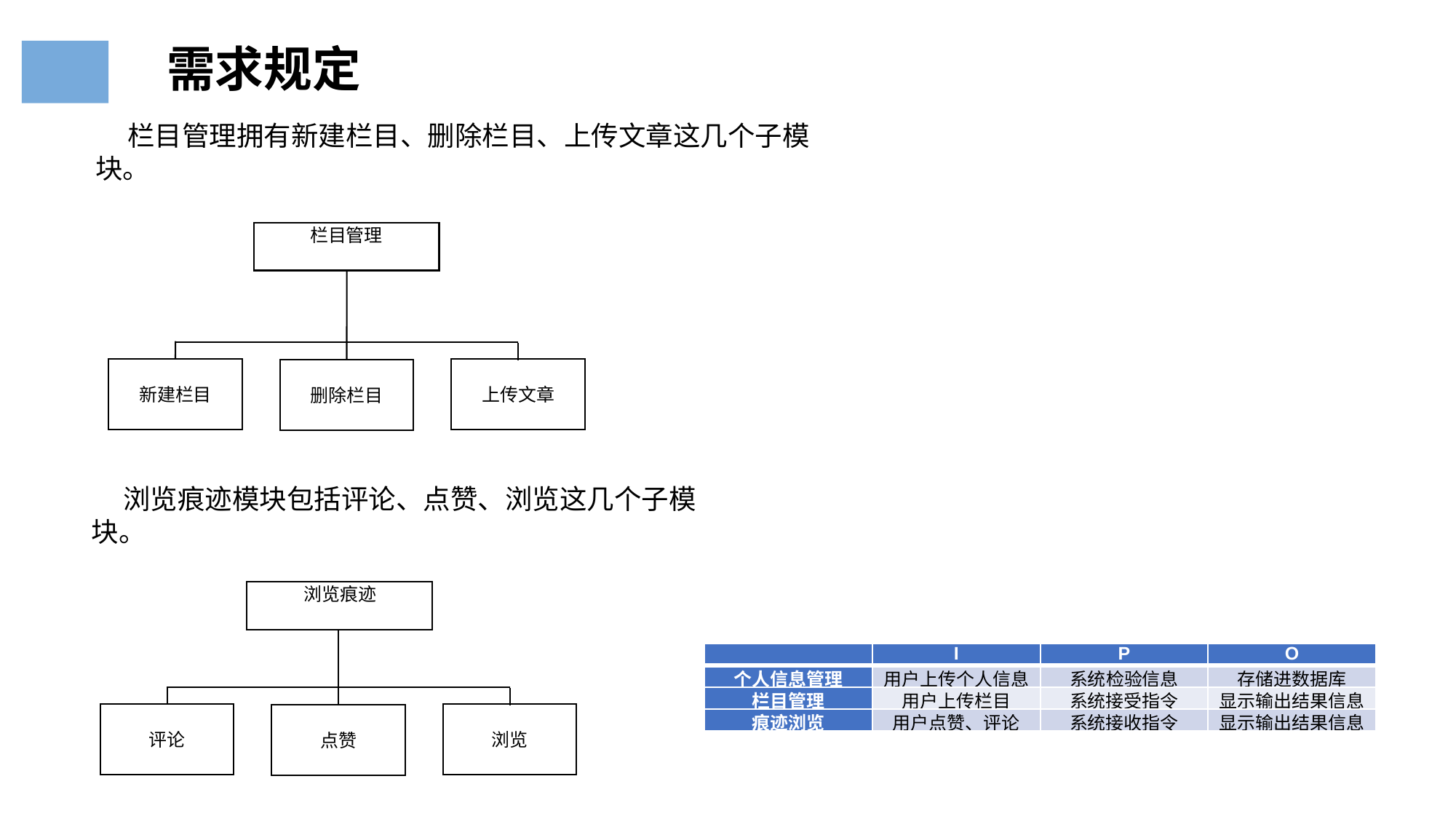

需求规定
栏目管理拥有新建栏目、删除栏目、上传文章这几个子模块。

栏目管理
新建栏目
上传文章
删除栏目

浏览痕迹模块包括评论、点赞、浏览这几个子模块。

浏览痕迹
评论
浏览
点赞
|  | I | P | O |
| --- | --- | --- | --- |
| 个人信息管理 | 用户上传个人信息 | 系统检验信息 | 存储进数据库 |
| 栏目管理 | 用户上传栏目 | 系统接受指令 | 显示输出结果信息 |
| 痕迹浏览 | 用户点赞、评论 | 系统接收指令 | 显示输出结果信息 |